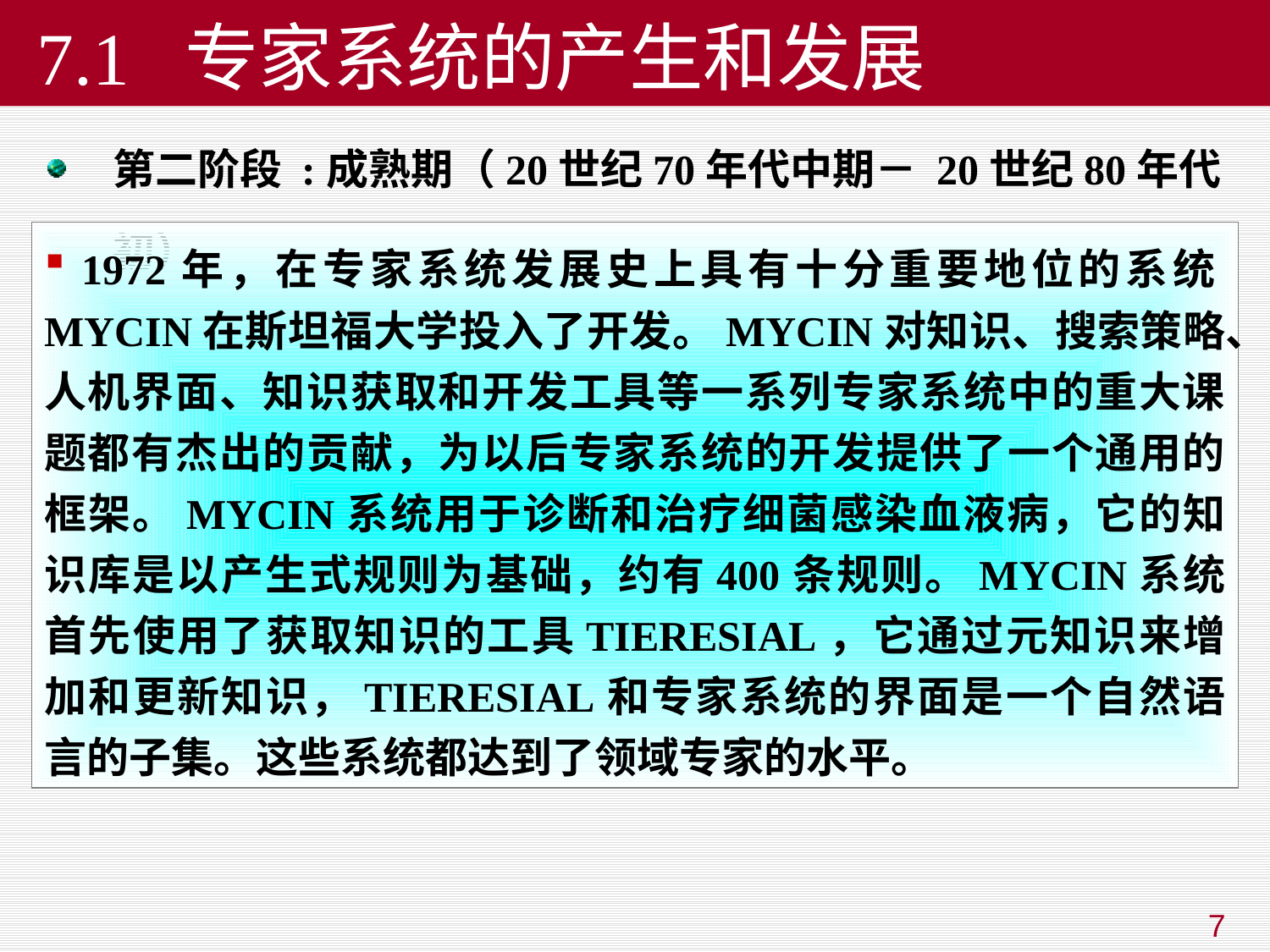

# 7.1  专家系统的产生和发展
第二阶段 :成熟期（20世纪70年代中期－ 20世纪80年代初）
 1972年，在专家系统发展史上具有十分重要地位的系统MYCIN在斯坦福大学投入了开发。MYCIN对知识、搜索策略、人机界面、知识获取和开发工具等一系列专家系统中的重大课题都有杰出的贡献，为以后专家系统的开发提供了一个通用的框架。MYCIN系统用于诊断和治疗细菌感染血液病，它的知识库是以产生式规则为基础，约有400条规则。MYCIN系统首先使用了获取知识的工具TIERESIAL，它通过元知识来增加和更新知识，TIERESIAL和专家系统的界面是一个自然语言的子集。这些系统都达到了领域专家的水平。
7